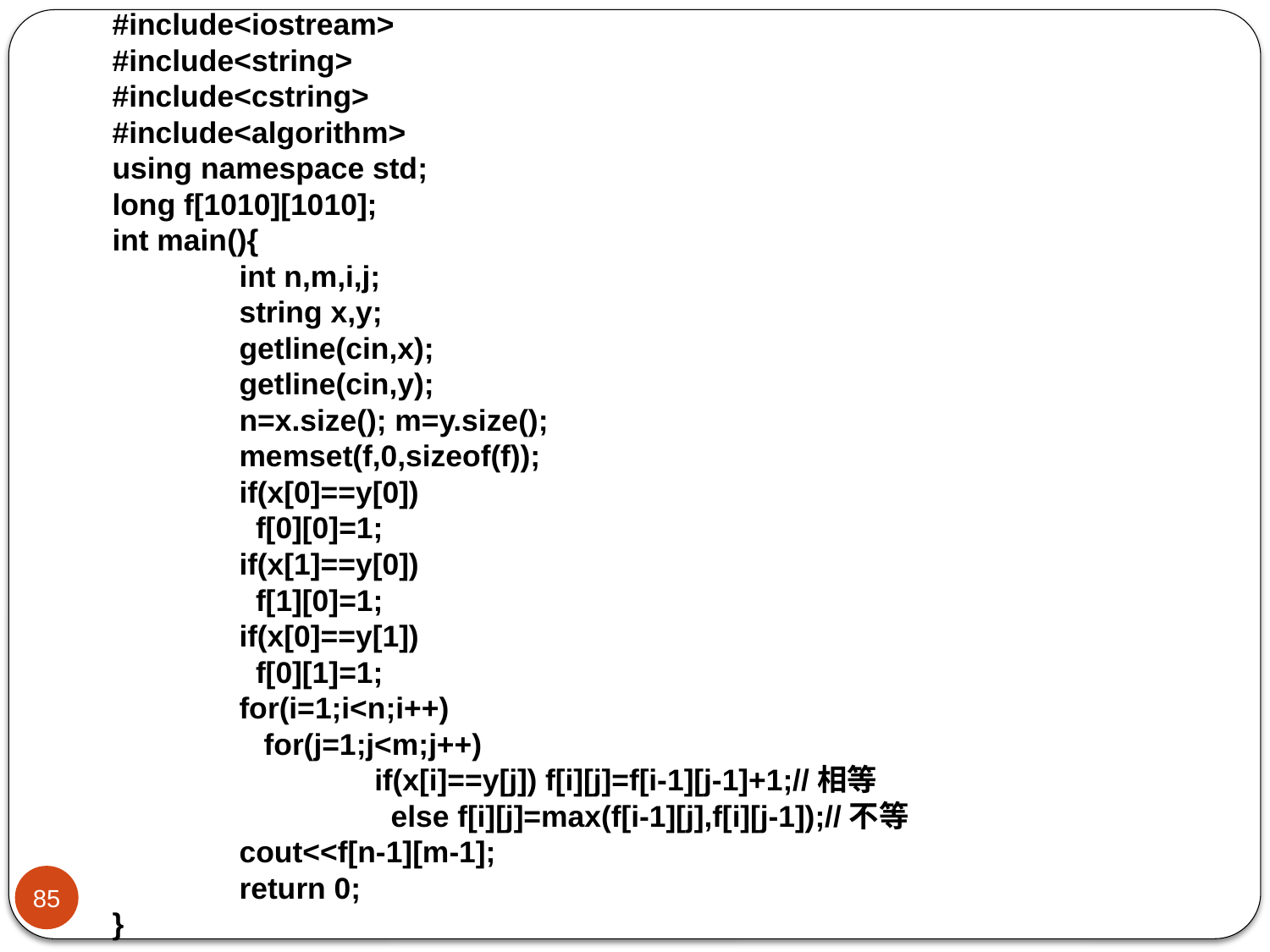

#include<iostream>
#include<string>
#include<cstring>
#include<algorithm>
using namespace std;
long f[1010][1010];
int main(){
	int n,m,i,j;
	string x,y;
	getline(cin,x);
	getline(cin,y);
	n=x.size(); m=y.size();
	memset(f,0,sizeof(f));
	if(x[0]==y[0])
	  f[0][0]=1;
	if(x[1]==y[0])
	  f[1][0]=1;
	if(x[0]==y[1])
	  f[0][1]=1;
	for(i=1;i<n;i++)
	   for(j=1;j<m;j++)
		 if(x[i]==y[j]) f[i][j]=f[i-1][j-1]+1;//相等
		   else f[i][j]=max(f[i-1][j],f[i][j-1]);//不等
	cout<<f[n-1][m-1];
	return 0;
}
85